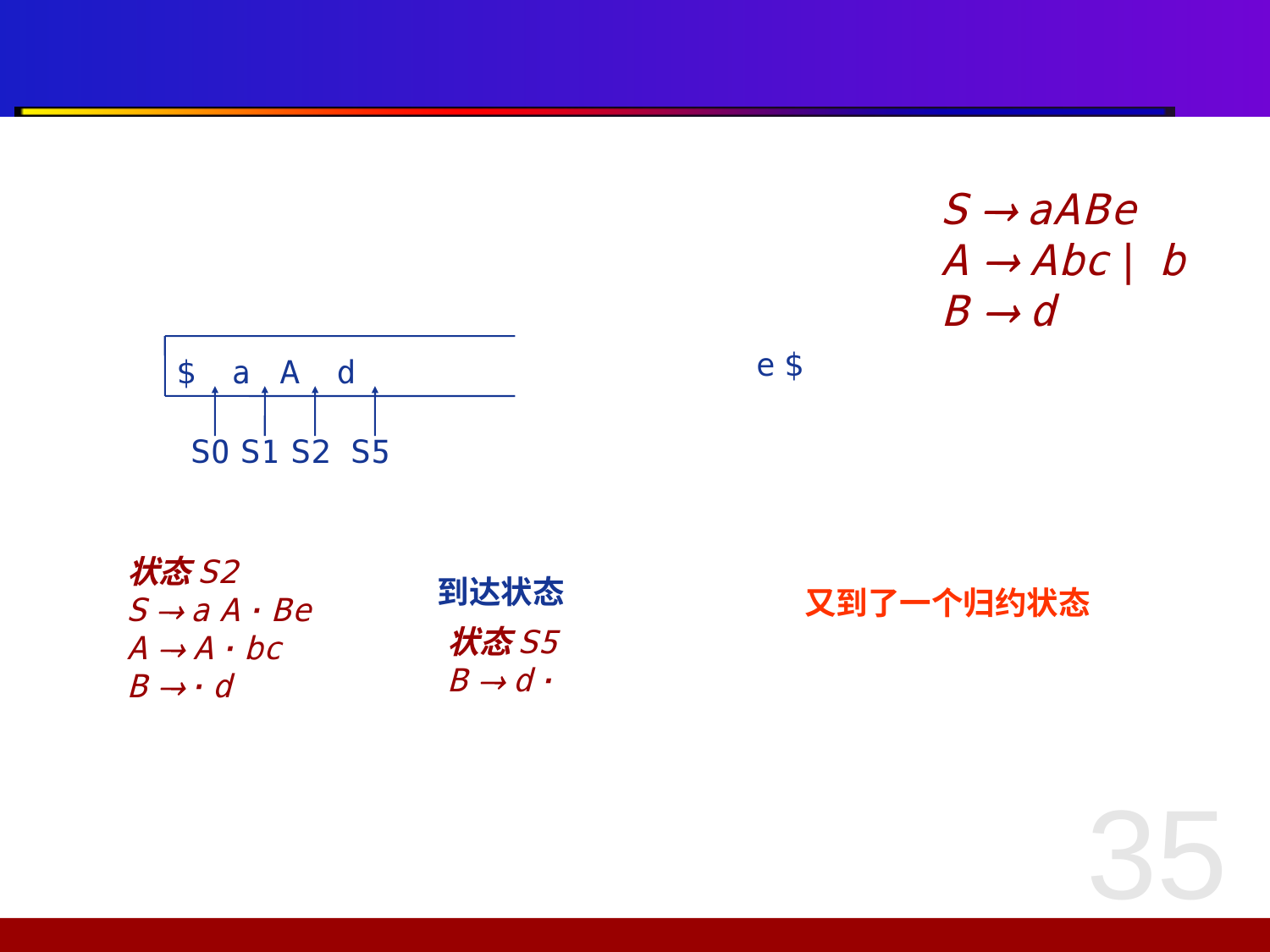

#
S → aABe
A → Abc | b
B → d

           e $
$
a
A
d

S0
S1
S2
S5
状态S2
S → a A · Be
A → A · bc
B → · d
到达状态
又到了一个归约状态
状态S5
B → d ·
35